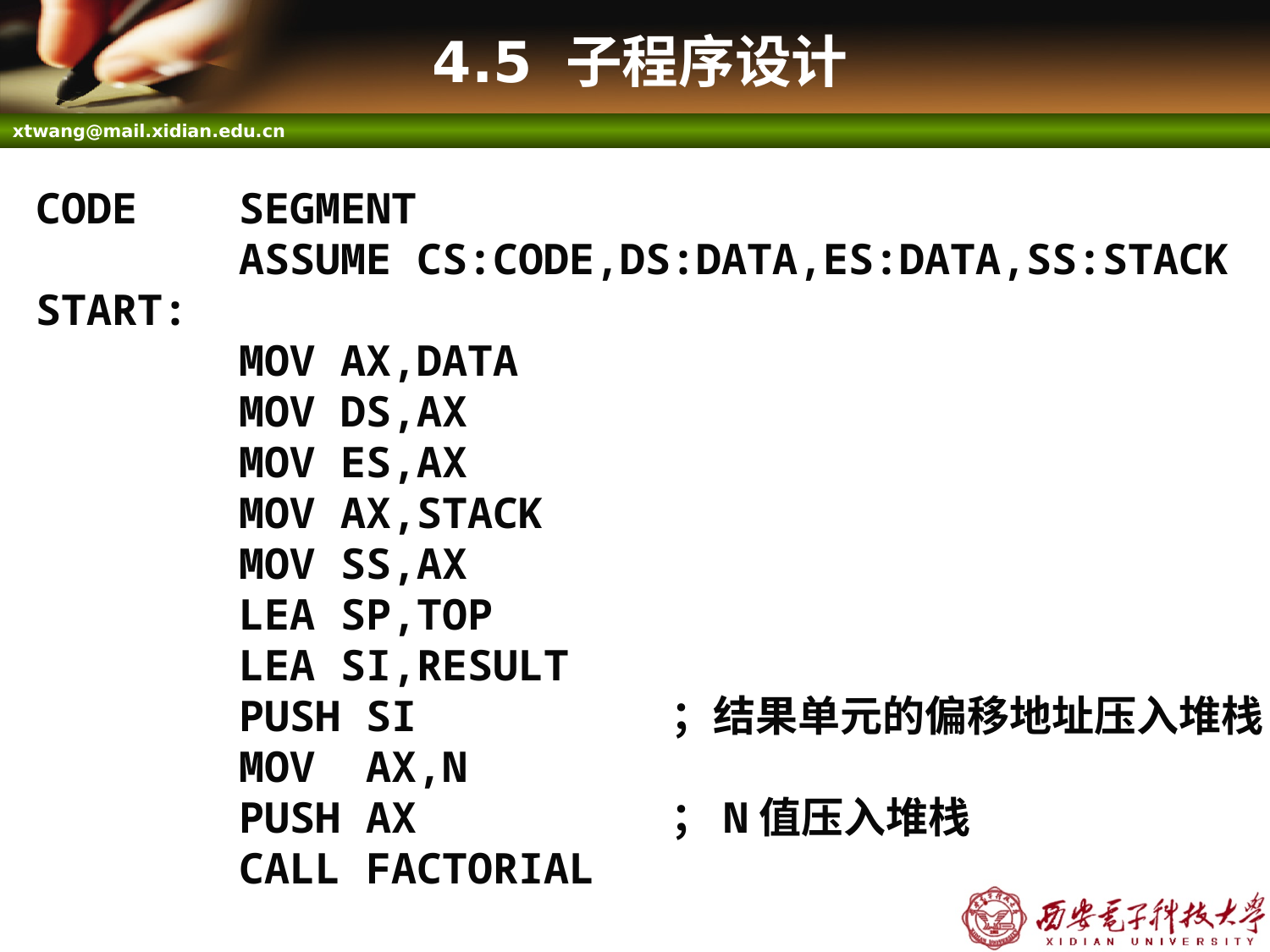

# 4.5 子程序设计
CODE    SEGMENT
        ASSUME CS:CODE,DS:DATA,ES:DATA,SS:STACK
START:
        MOV AX,DATA
        MOV DS,AX
        MOV ES,AX
        MOV AX,STACK
        MOV SS,AX
        LEA SP,TOP
        LEA SI,RESULT
        PUSH SI		；结果单元的偏移地址压入堆栈
        MOV  AX,N
        PUSH AX		；N值压入堆栈
        CALL FACTORIAL